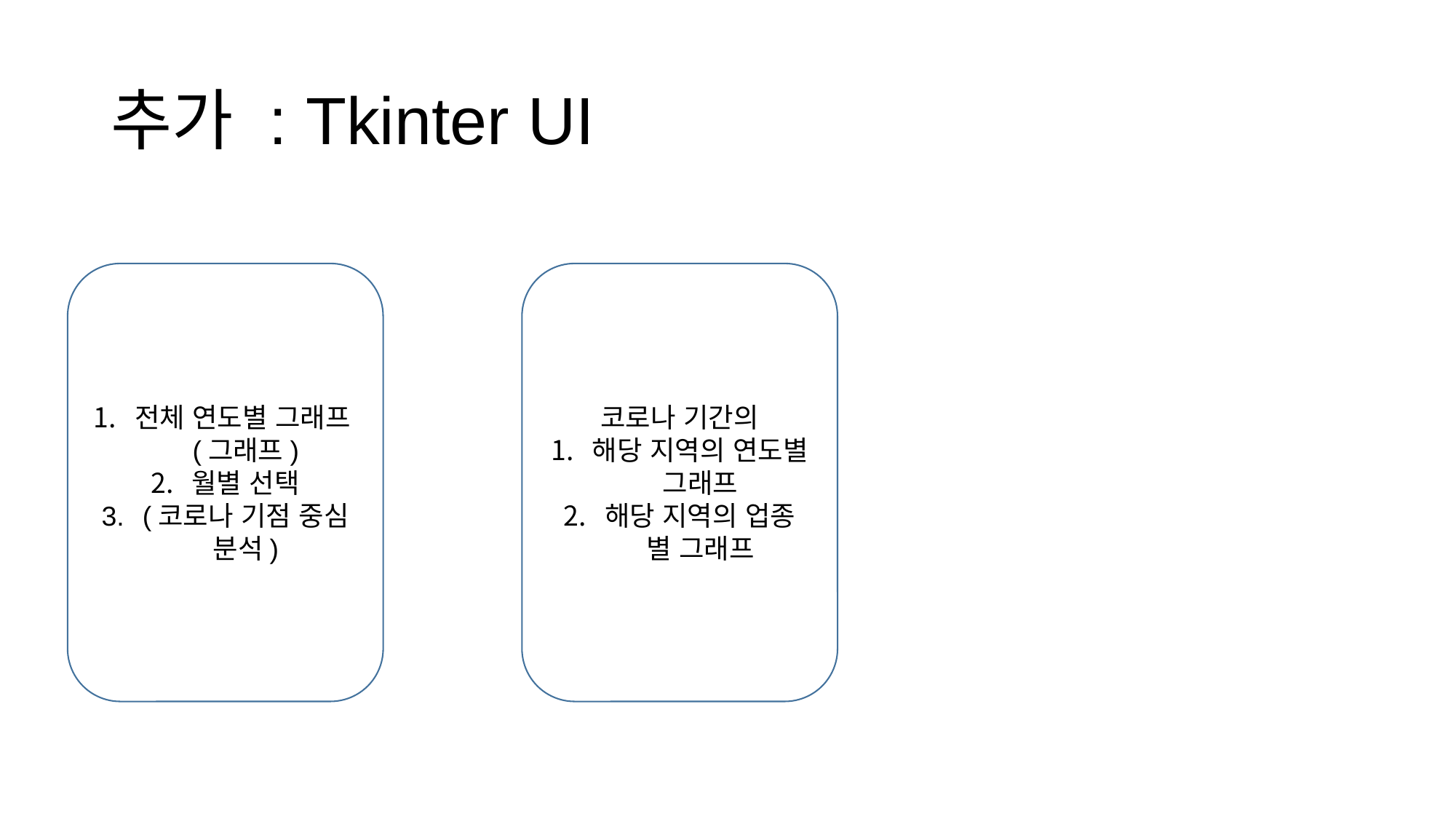

# 추가 : Tkinter UI
전체 연도별 그래프(그래프)
월별 선택
(코로나 기점 중심 분석)
코로나 기간의
해당 지역의 연도별 그래프
해당 지역의 업종 별 그래프